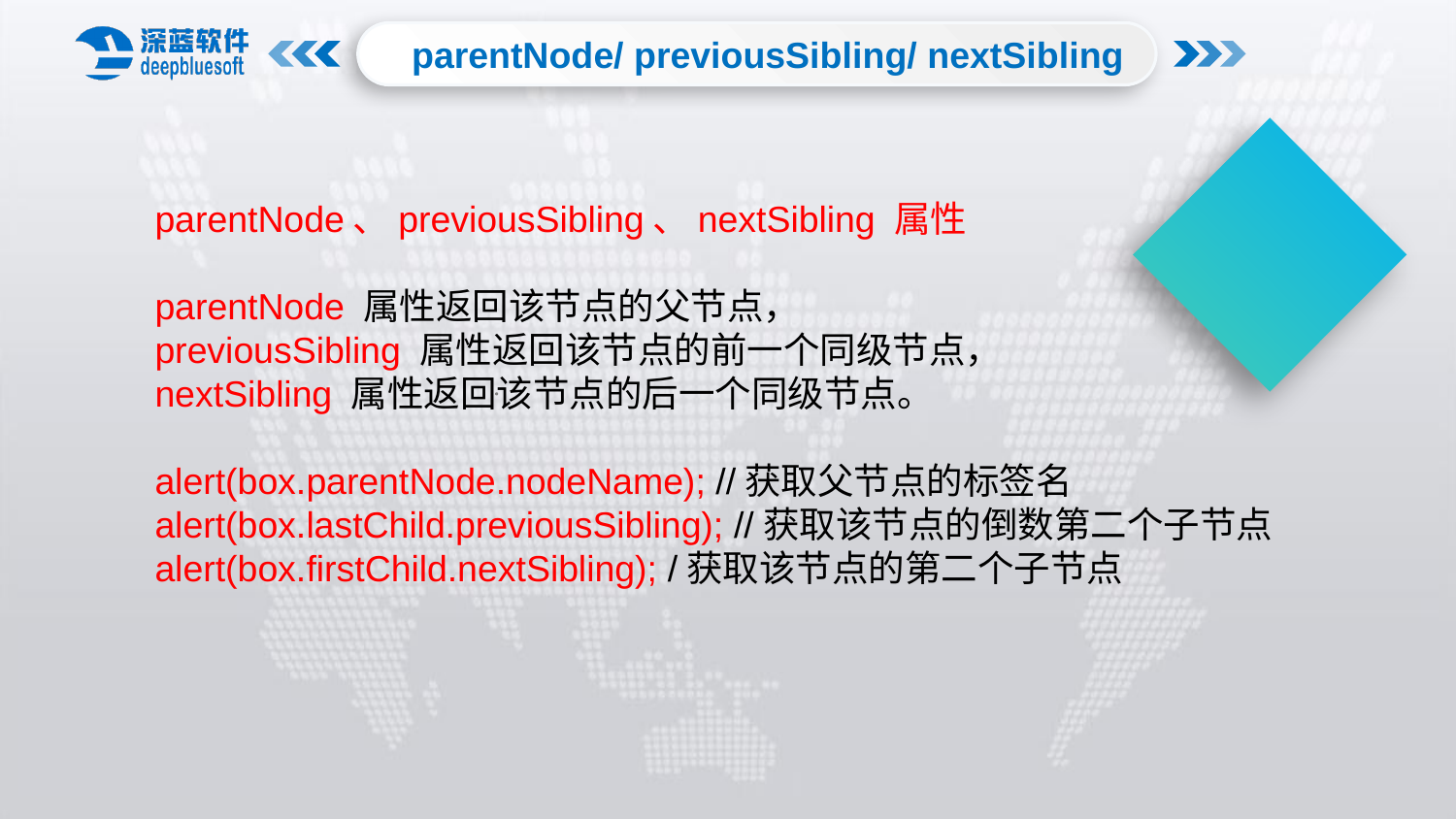

parentNode/ previousSibling/ nextSibling

parentNode、previousSibling、nextSibling 属性

parentNode 属性返回该节点的父节点，
previousSibling 属性返回该节点的前一个同级节点，
nextSibling 属性返回该节点的后一个同级节点。

alert(box.parentNode.nodeName); //获取父节点的标签名 alert(box.lastChild.previousSibling); //获取该节点的倒数第二个子节点
alert(box.firstChild.nextSibling); /获取该节点的第二个子节点